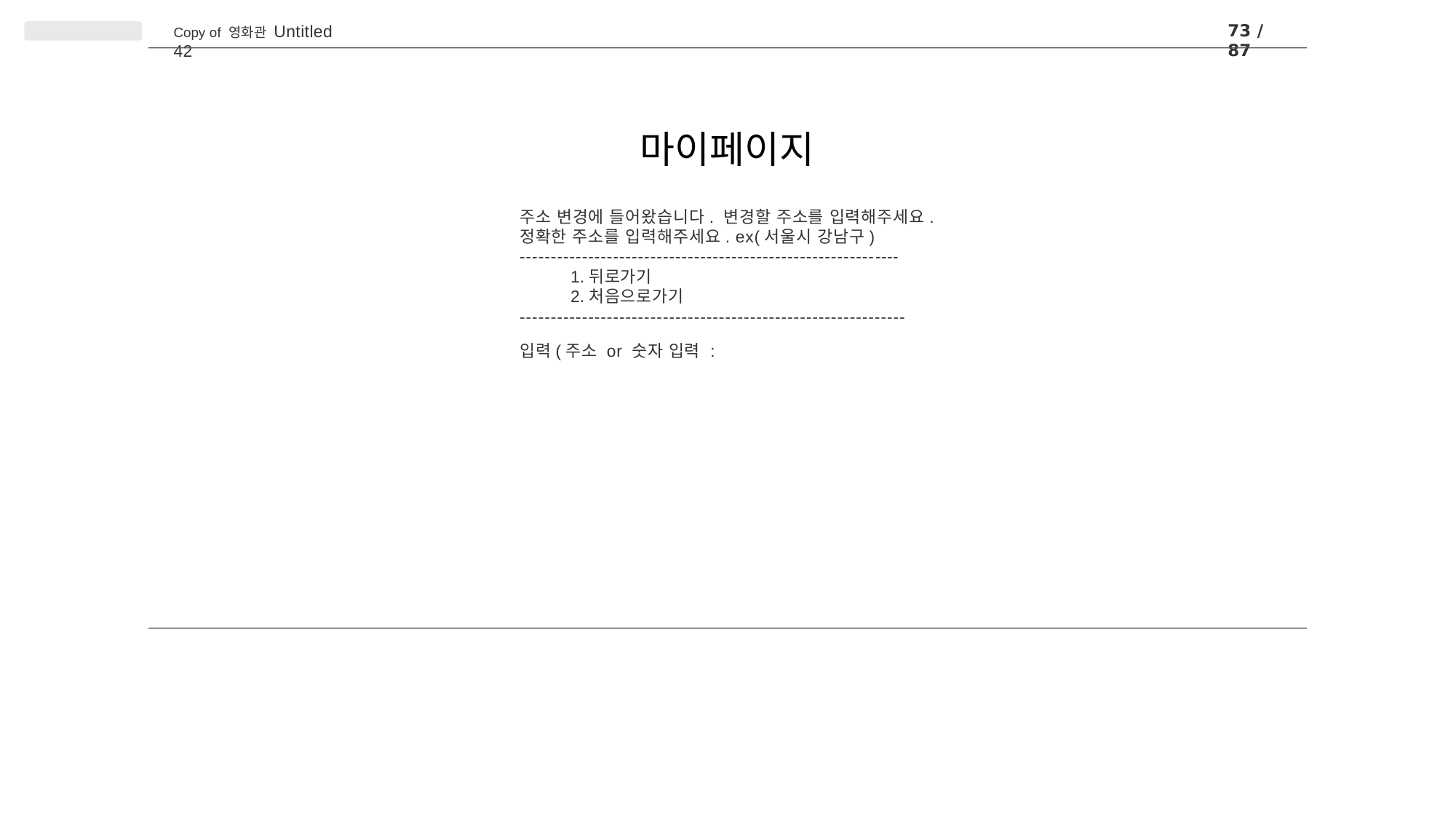

73 / 87
Copy of 영화관 Untitled 42

# 마이페이지
주소 변경에 들어왔습니다. 변경할 주소를 입력해주세요.
정확한 주소를 입력해주세요. ex(서울시 강남구)
-------------------------------------------------------------
뒤로가기
처음으로가기
--------------------------------------------------------------

입력(주소 or 숫자 입력 :